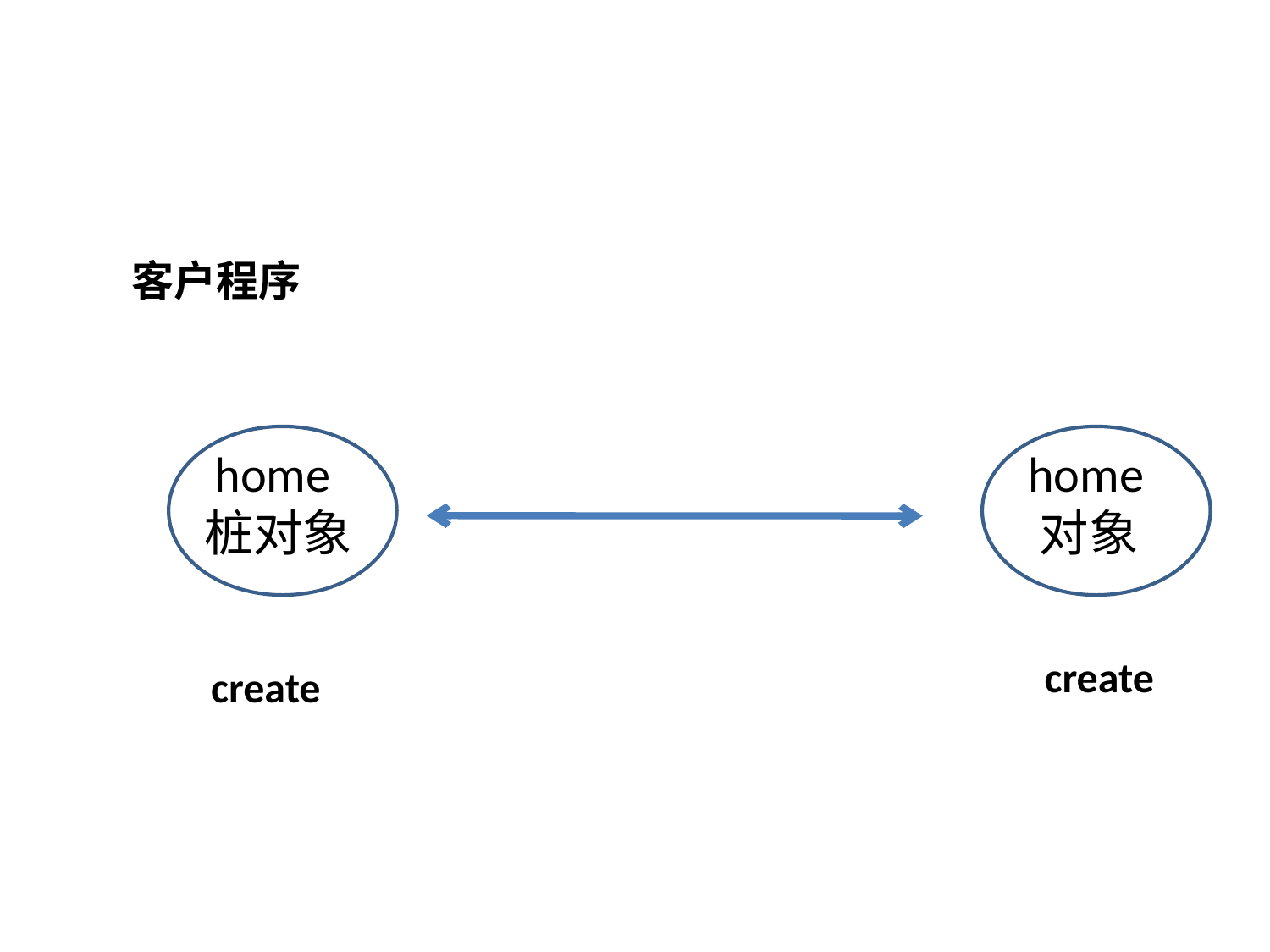

客户程序

   home
 桩对象

   home
   对象
create
create